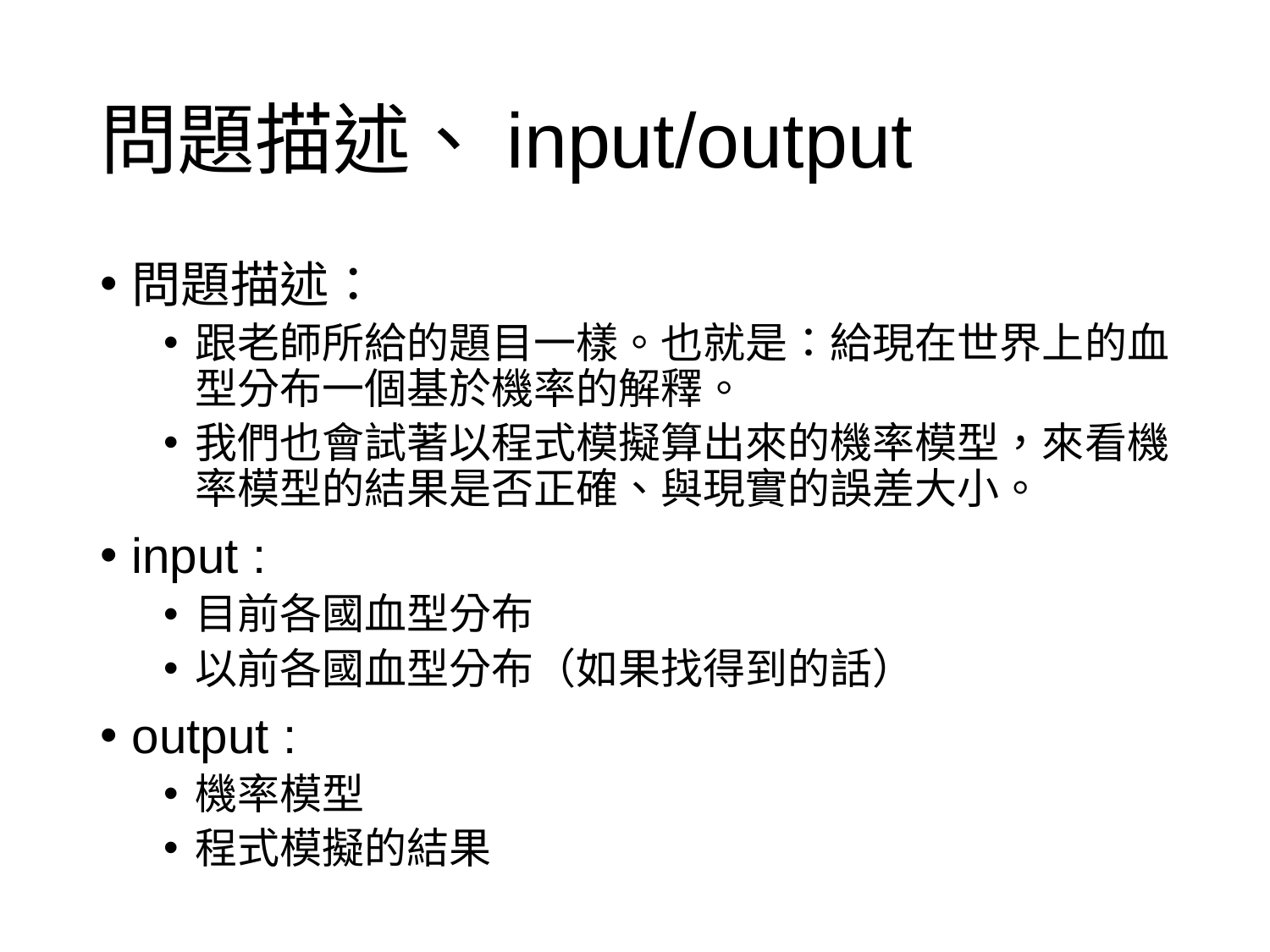

# 問題描述、input/output
問題描述：
跟老師所給的題目一樣。也就是：給現在世界上的血型分布一個基於機率的解釋。
我們也會試著以程式模擬算出來的機率模型，來看機率模型的結果是否正確、與現實的誤差大小。
input :
目前各國血型分布
以前各國血型分布（如果找得到的話）
output :
機率模型
程式模擬的結果